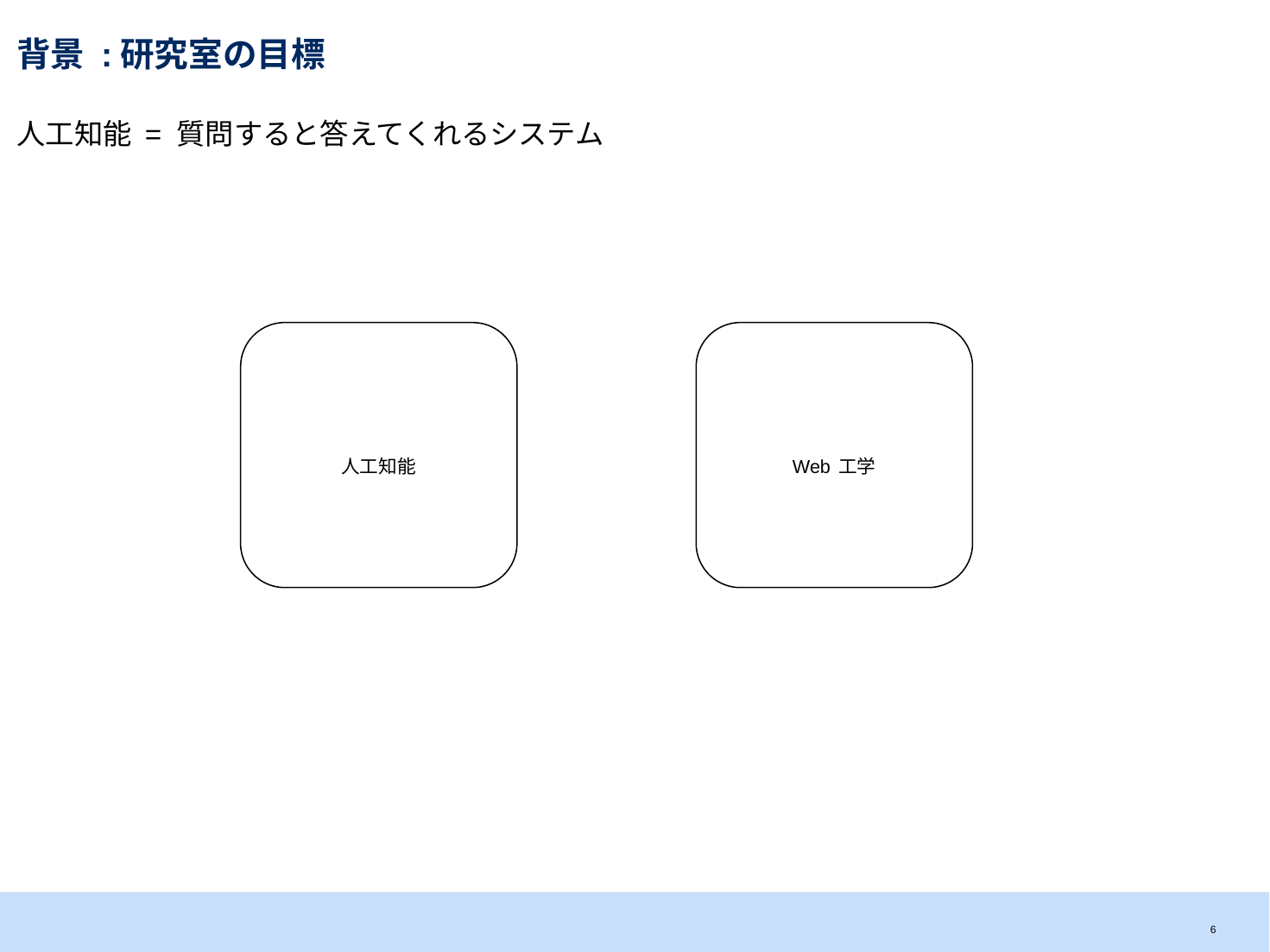

# 背景 :研究室の目標
人工知能 = 質問すると答えてくれるシステム
人工知能
Web工学
6